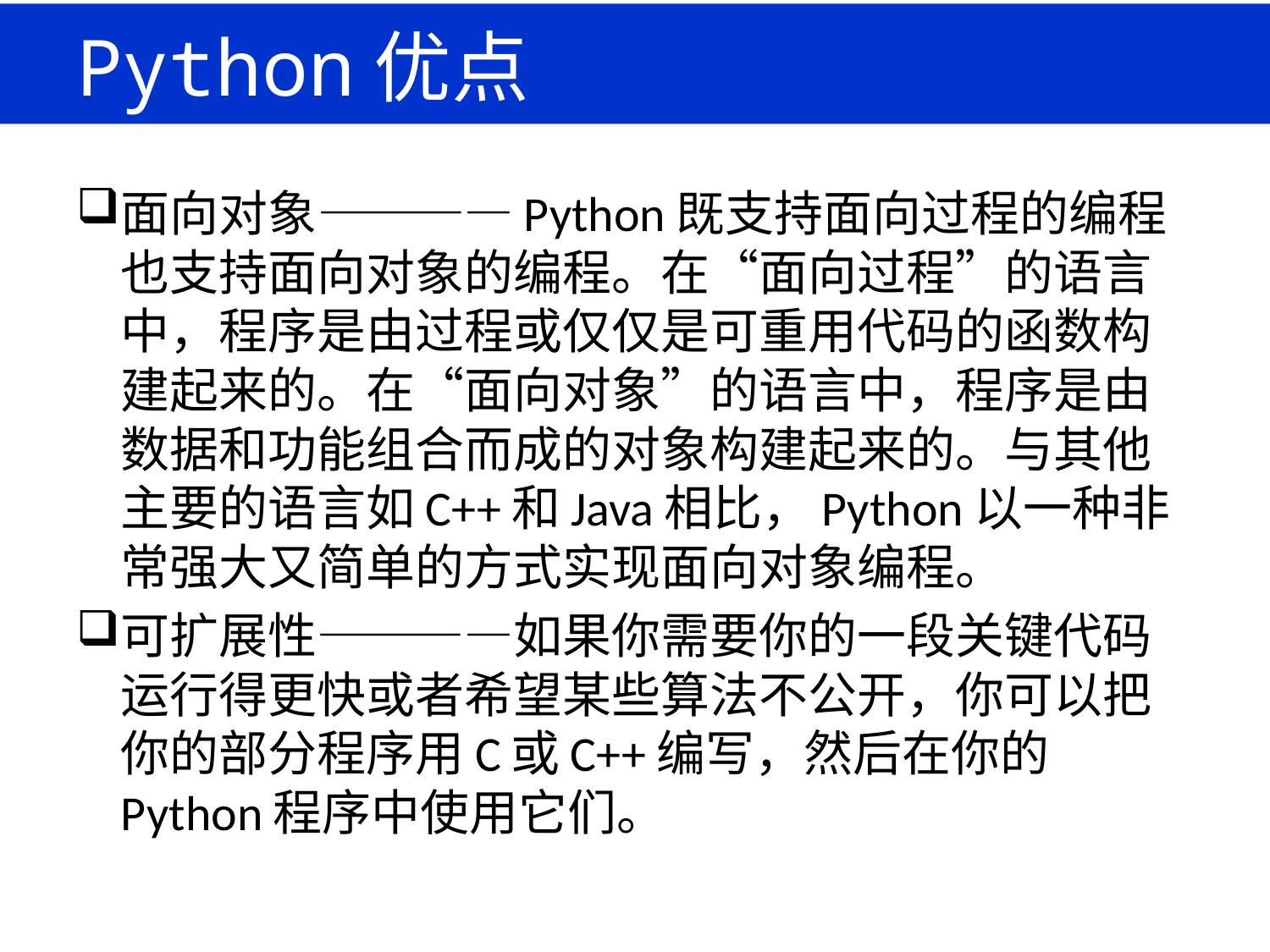

# Python优点
面向对象————Python既支持面向过程的编程也支持面向对象的编程。在“面向过程”的语言中，程序是由过程或仅仅是可重用代码的函数构建起来的。在“面向对象”的语言中，程序是由数据和功能组合而成的对象构建起来的。与其他主要的语言如C++和Java相比，Python以一种非常强大又简单的方式实现面向对象编程。
可扩展性————如果你需要你的一段关键代码运行得更快或者希望某些算法不公开，你可以把你的部分程序用C或C++编写，然后在你的Python程序中使用它们。